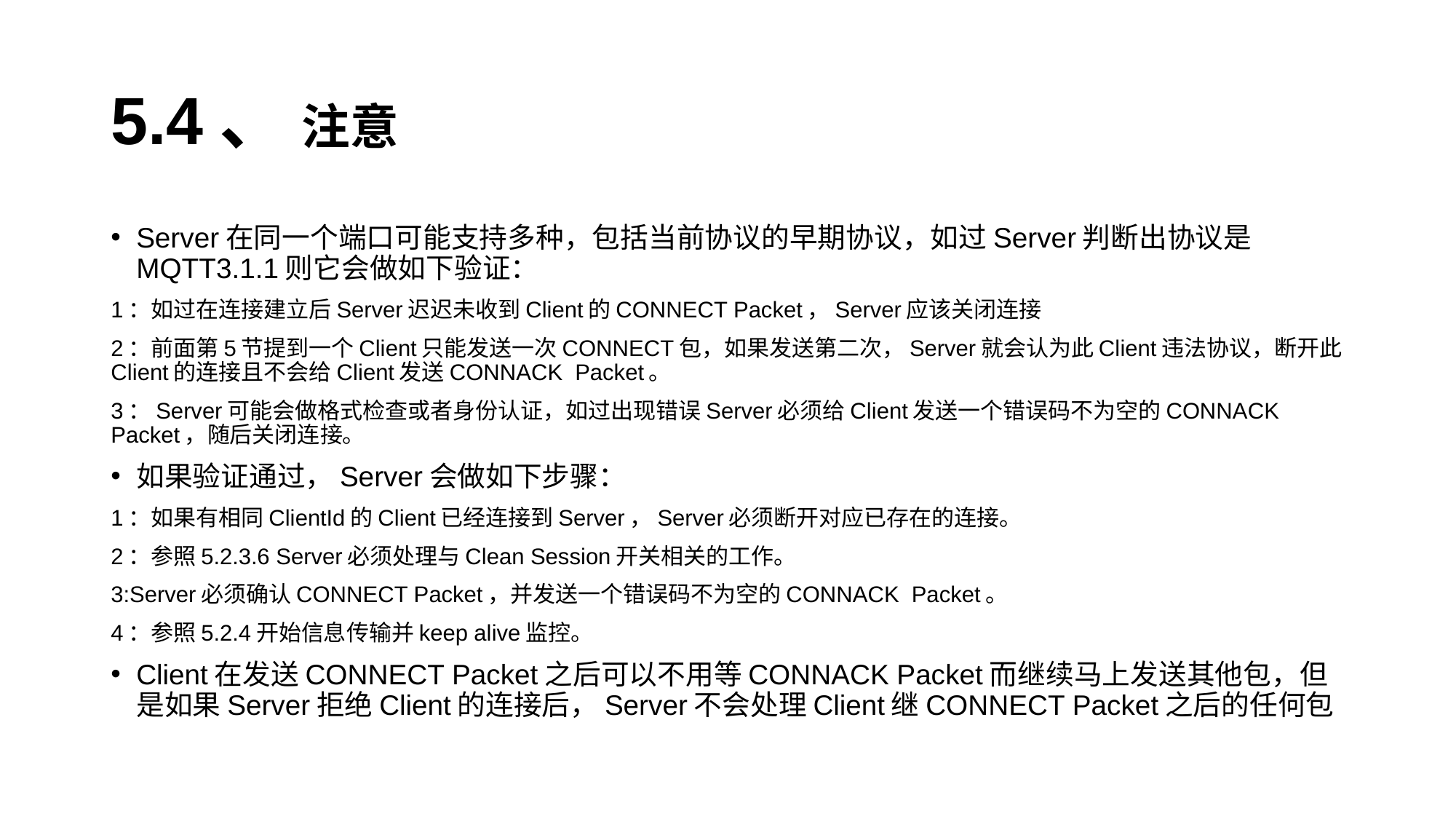

# 5.4、 注意
Server在同一个端口可能支持多种，包括当前协议的早期协议，如过Server判断出协议是MQTT3.1.1则它会做如下验证：
1：如过在连接建立后Server迟迟未收到Client的CONNECT Packet，Server应该关闭连接
2：前面第5节提到一个Client只能发送一次CONNECT包，如果发送第二次，Server就会认为此Client违法协议，断开此Client的连接且不会给Client发送CONNACK  Packet。
3：Server可能会做格式检查或者身份认证，如过出现错误Server必须给Client发送一个错误码不为空的CONNACK  Packet，随后关闭连接。
如果验证通过，Server会做如下步骤：
1：如果有相同ClientId的Client已经连接到Server，Server必须断开对应已存在的连接。
2：参照5.2.3.6 Server必须处理与Clean Session开关相关的工作。
3:Server必须确认CONNECT Packet，并发送一个错误码不为空的CONNACK  Packet。
4：参照5.2.4开始信息传输并keep alive监控。
Client在发送CONNECT Packet之后可以不用等CONNACK Packet而继续马上发送其他包，但是如果Server拒绝Client的连接后，Server不会处理Client继CONNECT Packet之后的任何包